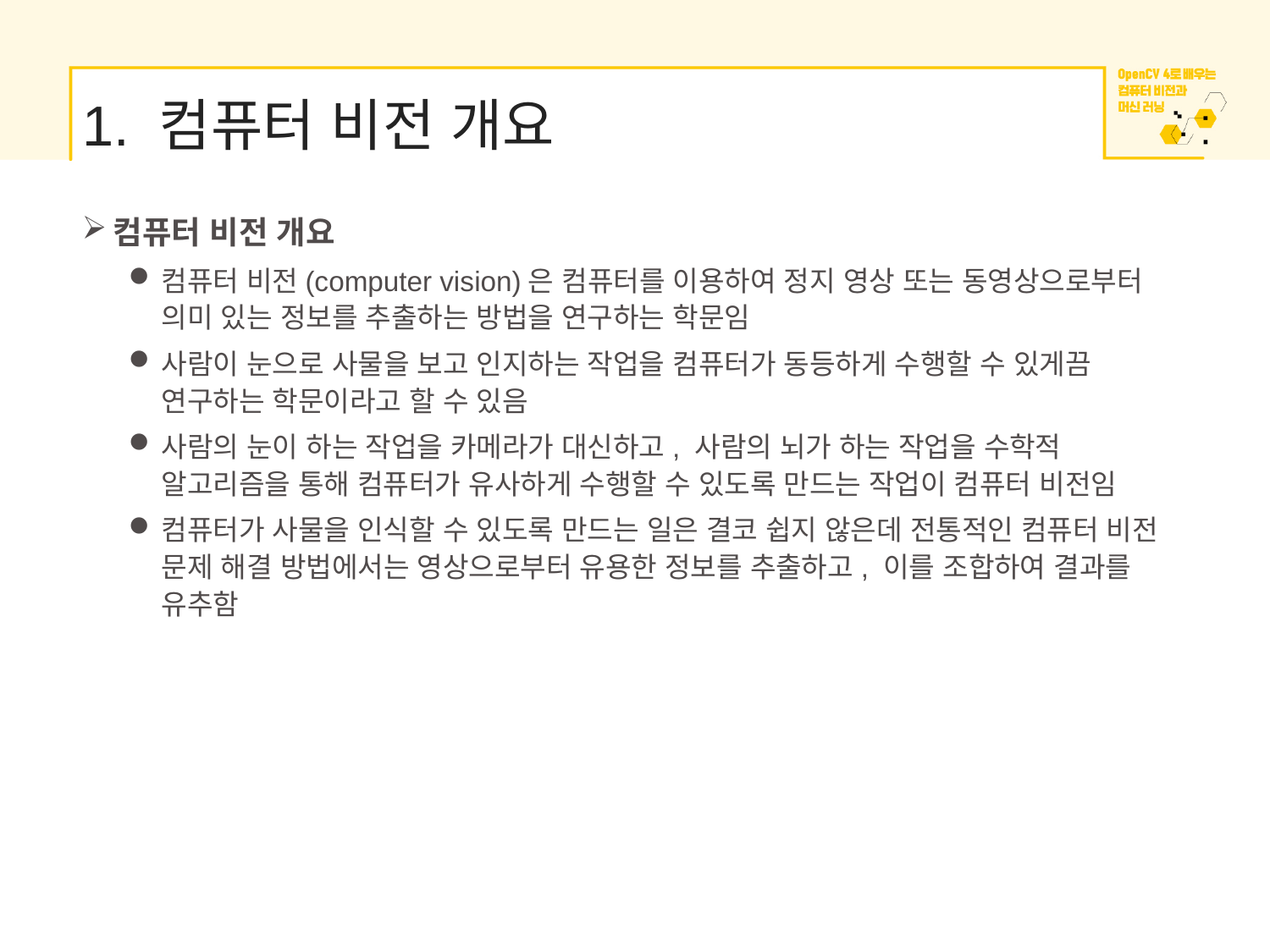

# 1. 컴퓨터 비전 개요
컴퓨터 비전 개요
컴퓨터 비전(computer vision)은 컴퓨터를 이용하여 정지 영상 또는 동영상으로부터 의미 있는 정보를 추출하는 방법을 연구하는 학문임
사람이 눈으로 사물을 보고 인지하는 작업을 컴퓨터가 동등하게 수행할 수 있게끔 연구하는 학문이라고 할 수 있음
사람의 눈이 하는 작업을 카메라가 대신하고, 사람의 뇌가 하는 작업을 수학적 알고리즘을 통해 컴퓨터가 유사하게 수행할 수 있도록 만드는 작업이 컴퓨터 비전임
컴퓨터가 사물을 인식할 수 있도록 만드는 일은 결코 쉽지 않은데 전통적인 컴퓨터 비전 문제 해결 방법에서는 영상으로부터 유용한 정보를 추출하고, 이를 조합하여 결과를 유추함